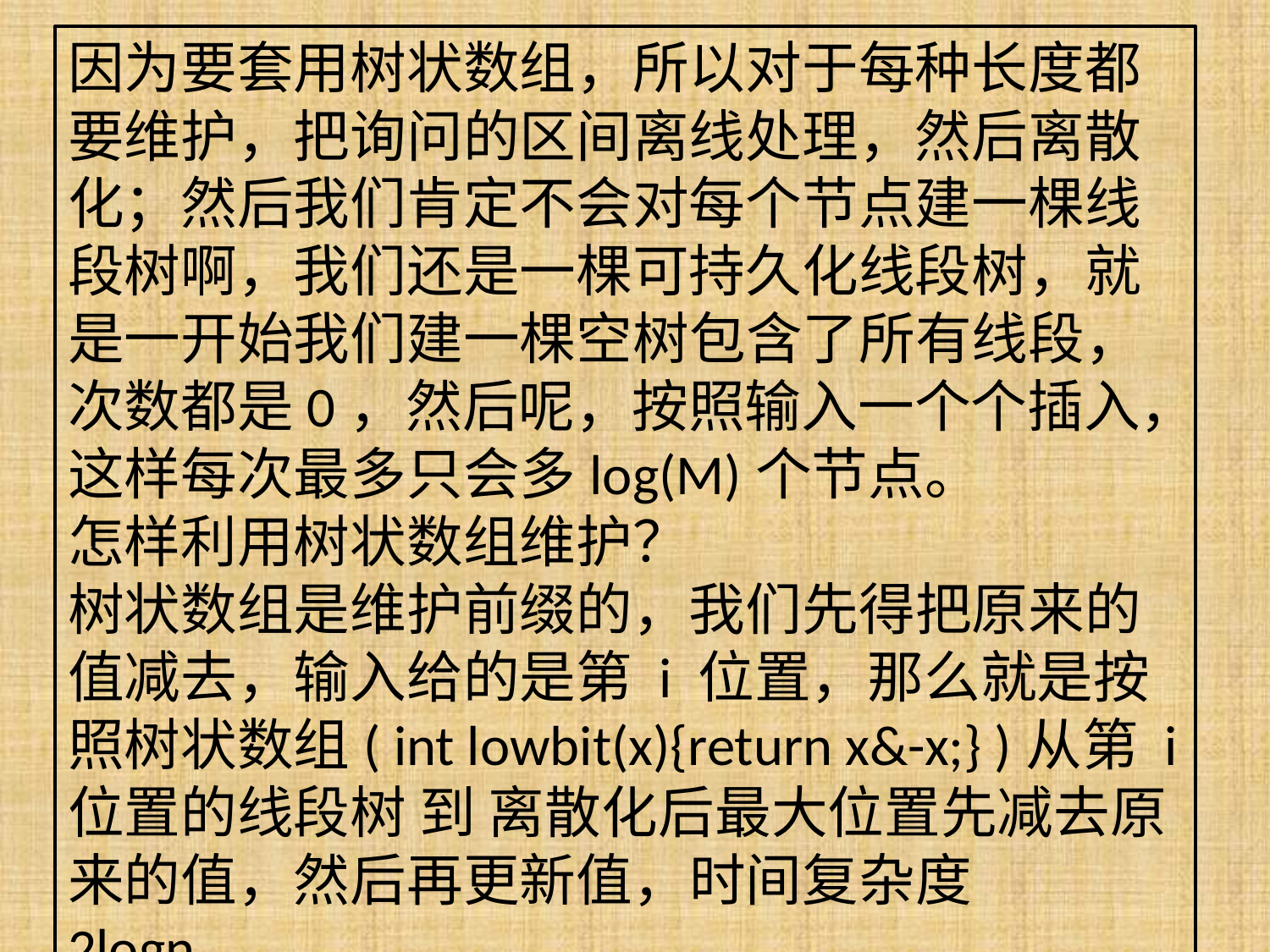

因为要套用树状数组，所以对于每种长度都要维护，把询问的区间离线处理，然后离散化；然后我们肯定不会对每个节点建一棵线段树啊，我们还是一棵可持久化线段树，就是一开始我们建一棵空树包含了所有线段，次数都是0，然后呢，按照输入一个个插入，这样每次最多只会多log(M)个节点。
怎样利用树状数组维护？
树状数组是维护前缀的，我们先得把原来的值减去，输入给的是第 i 位置，那么就是按照树状数组( int lowbit(x){return x&-x;} )从第 i 位置的线段树 到 离散化后最大位置先减去原来的值，然后再更新值，时间复杂度2logn。